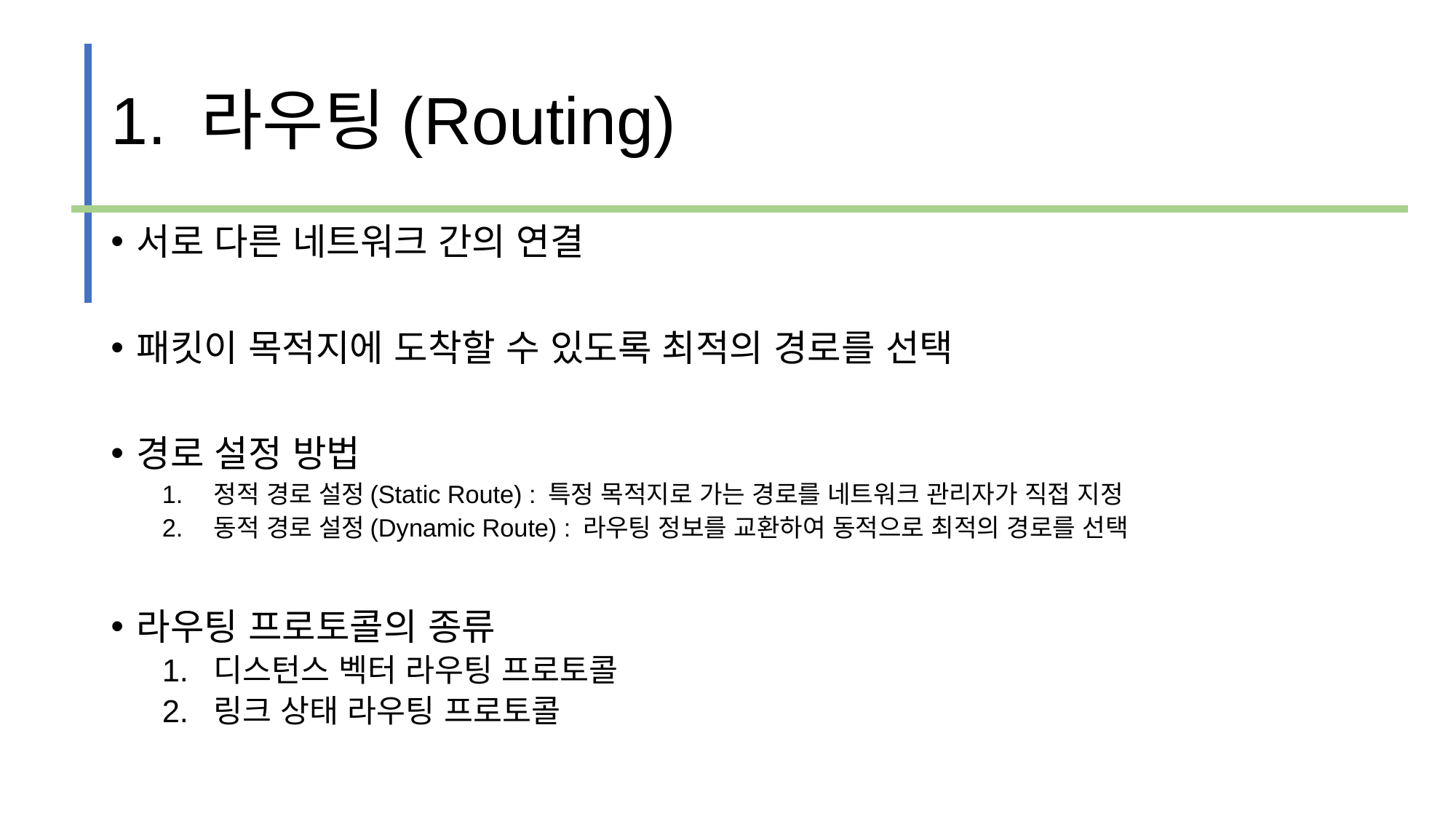

# 1. 라우팅(Routing)
서로 다른 네트워크 간의 연결

패킷이 목적지에 도착할 수 있도록 최적의 경로를 선택

경로 설정 방법
정적 경로 설정(Static Route) : 특정 목적지로 가는 경로를 네트워크 관리자가 직접 지정
동적 경로 설정(Dynamic Route) : 라우팅 정보를 교환하여 동적으로 최적의 경로를 선택

라우팅 프로토콜의 종류
디스턴스 벡터 라우팅 프로토콜
링크 상태 라우팅 프로토콜